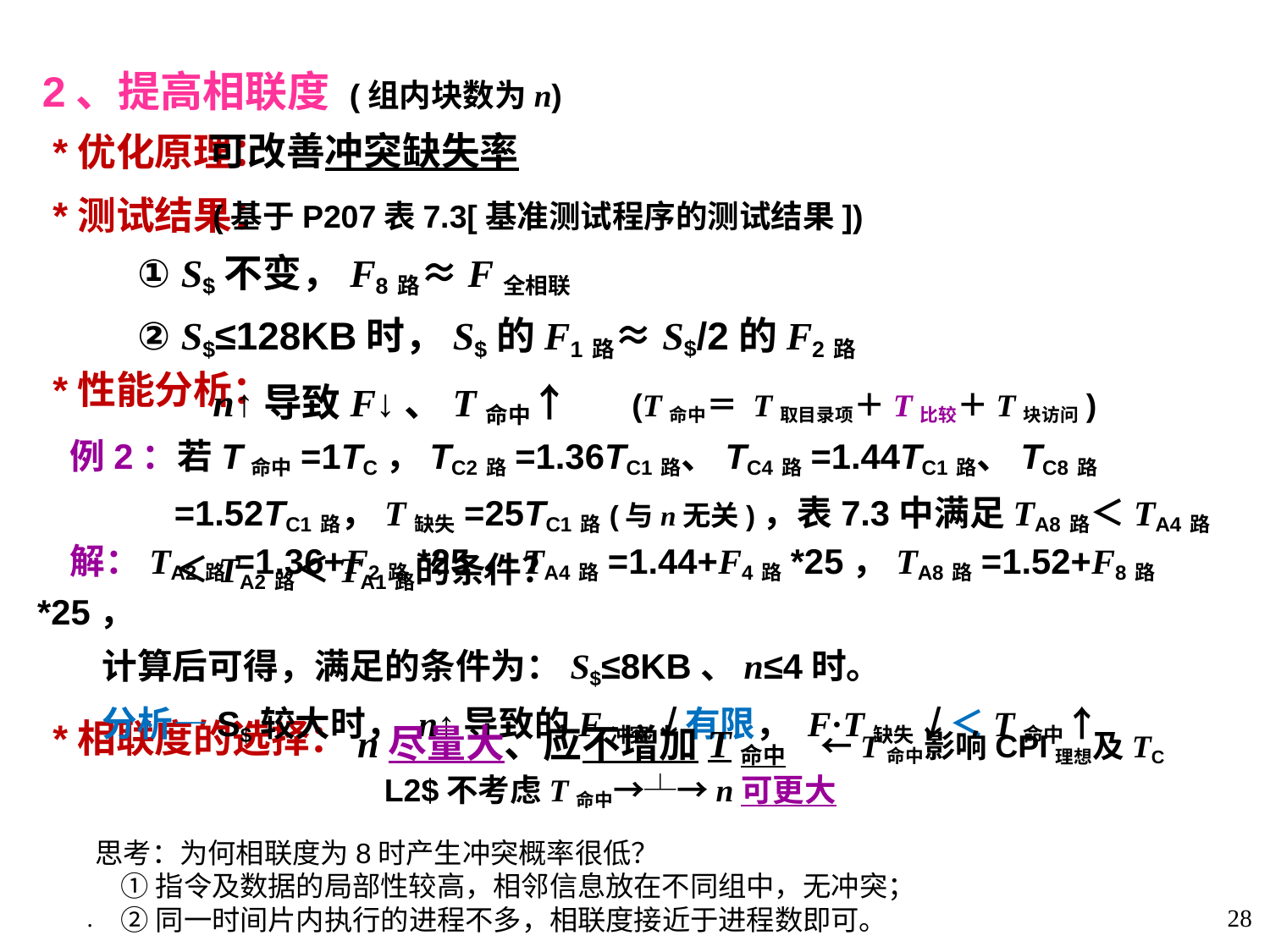

2、提高相联度 (组内块数为n)
 *优化原理：
 *测试结果：

 *性能分析：

 *相联度的选择：
       可改善冲突缺失率
       (基于P207表7.3[基准测试程序的测试结果])
① S$不变，F8路≈F全相联
② S$≤128KB时，S$的F1路≈S$/2的F2路
       n↑导致F↓、T命中↑      (T命中＝ T取目录项＋T比较＋T块访问)
   例2：若T命中=1TC，TC2路=1.36TC1路、TC4路=1.44TC1路、TC8路=1.52TC1路，T缺失=25TC1路(与n无关)，表7.3中满足TA8路＜TA4路＜TA2路＜TA1路的条件？
   解：TA2路=1.36+F2路*25，TA4路=1.44+F4路*25，TA8路=1.52+F8路*25，
       计算后可得，满足的条件为：S$≤8KB、n≤4时。
       分析—S$较大时， n↑导致的F冲突↓有限， F·T缺失↓＜T命中↑
n尽量大、应不增加T命中    ←T命中影响CPI理想及TC
   L2$不考虑T命中→┴→n可更大
思考：为何相联度为8时产生冲突概率很低？
    ①指令及数据的局部性较高，相邻信息放在不同组中，无冲突；
    ②同一时间片内执行的进程不多，相联度接近于进程数即可。
.
28